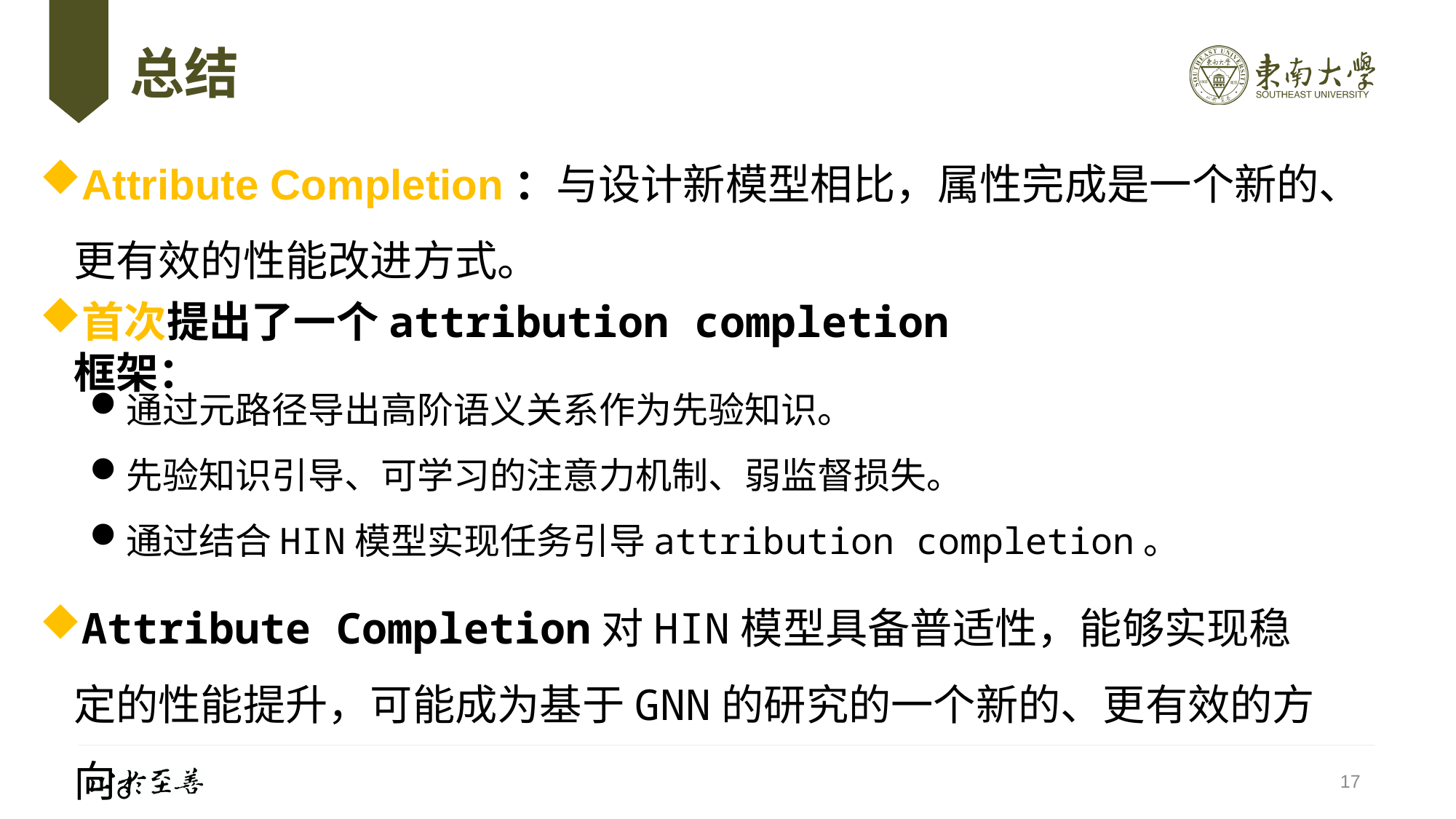

# 总结
Attribute Completion：与设计新模型相比，属性完成是一个新的、更有效的性能改进方式。
首次提出了一个attribution completion框架：
通过元路径导出高阶语义关系作为先验知识。
先验知识引导、可学习的注意力机制、弱监督损失。
通过结合HIN模型实现任务引导attribution completion。
Attribute Completion对HIN模型具备普适性，能够实现稳定的性能提升，可能成为基于GNN的研究的一个新的、更有效的方向。
17